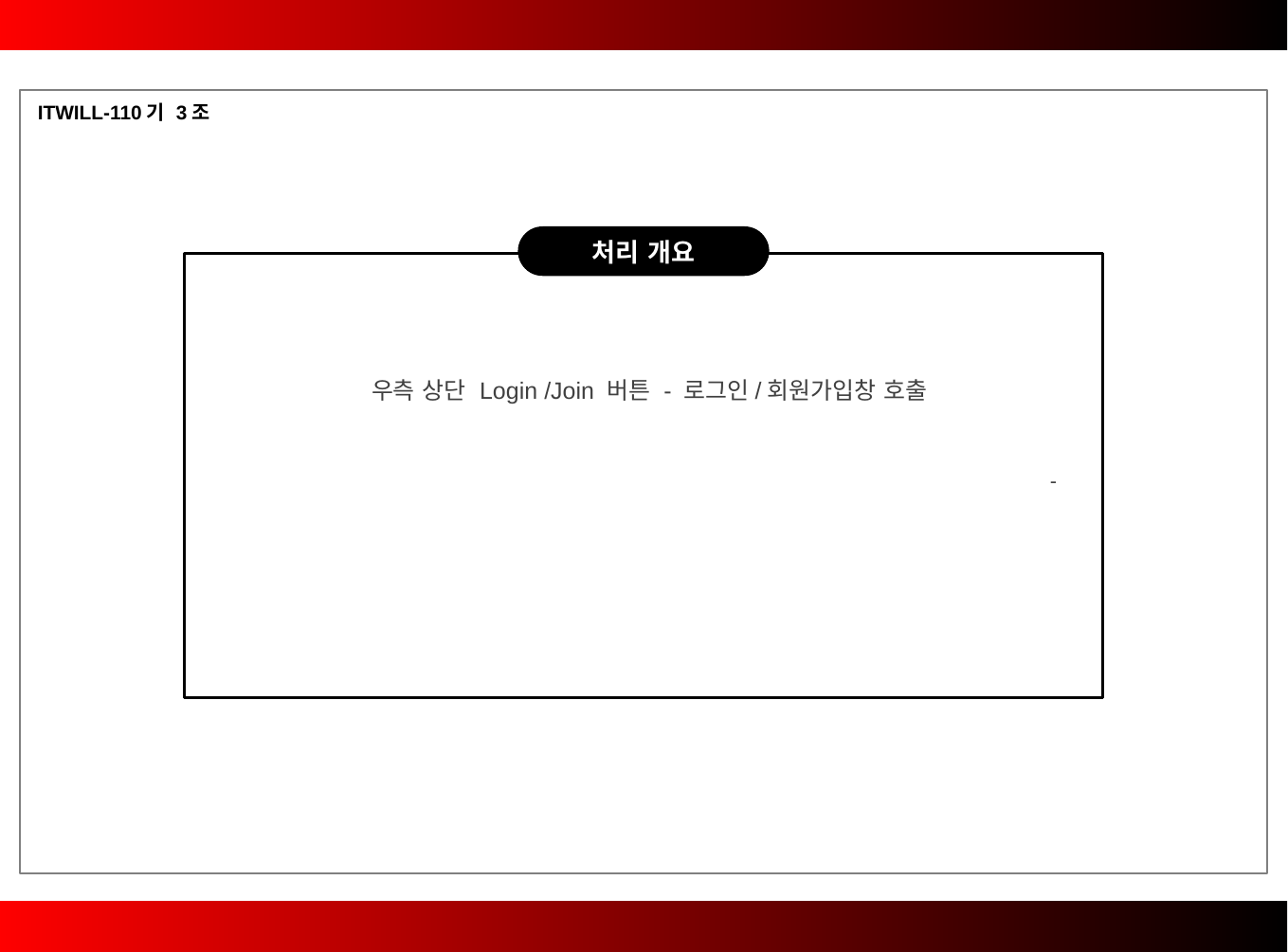

ITWILL-110기 3조
처리 개요

우측 상단 Login /Join 버튼 - 로그인/회원가입창 호출

-